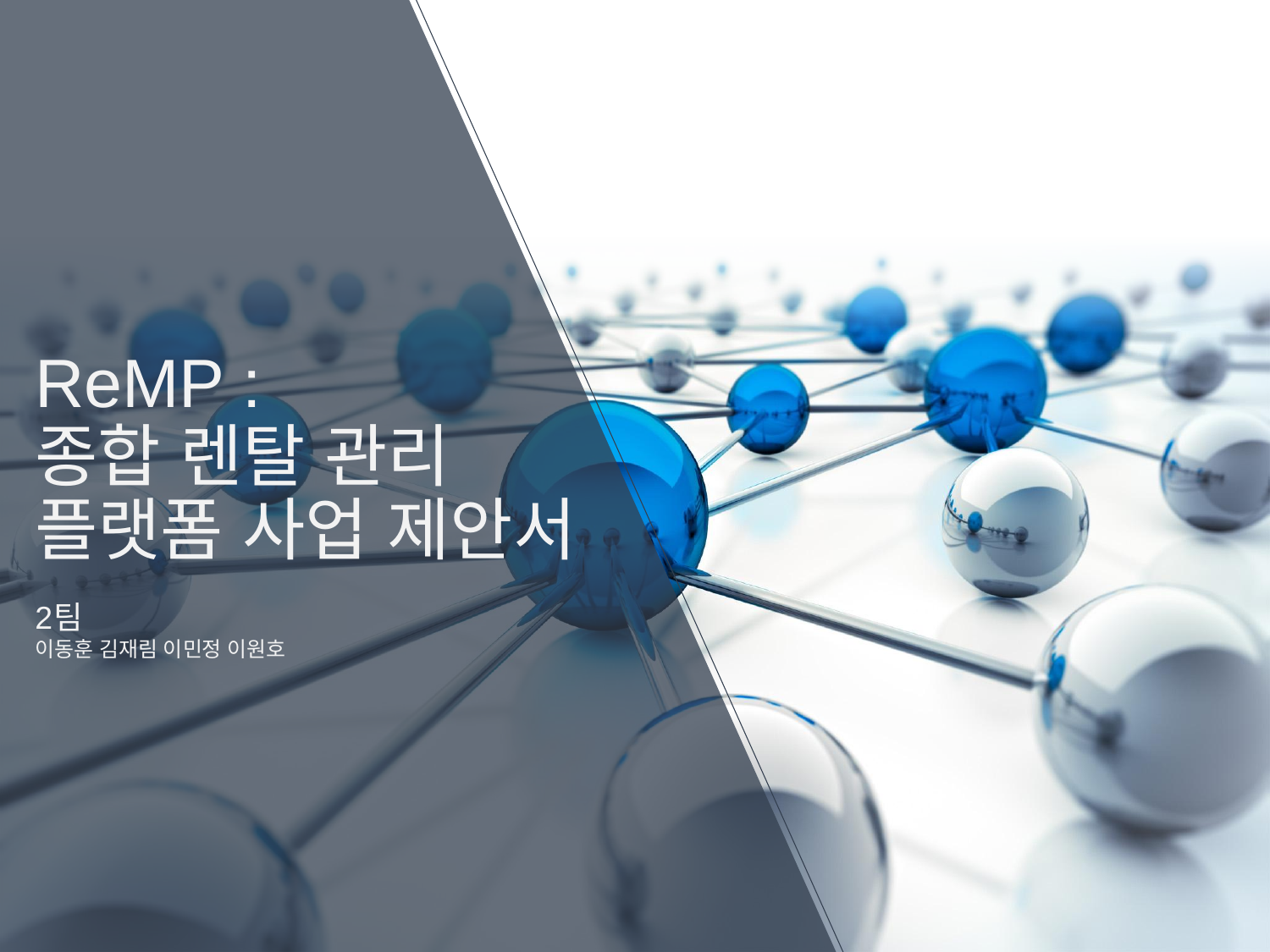

# ReMP : 종합 렌탈 관리 플랫폼 사업 제안서
2팀
이동훈 김재림 이민정 이원호